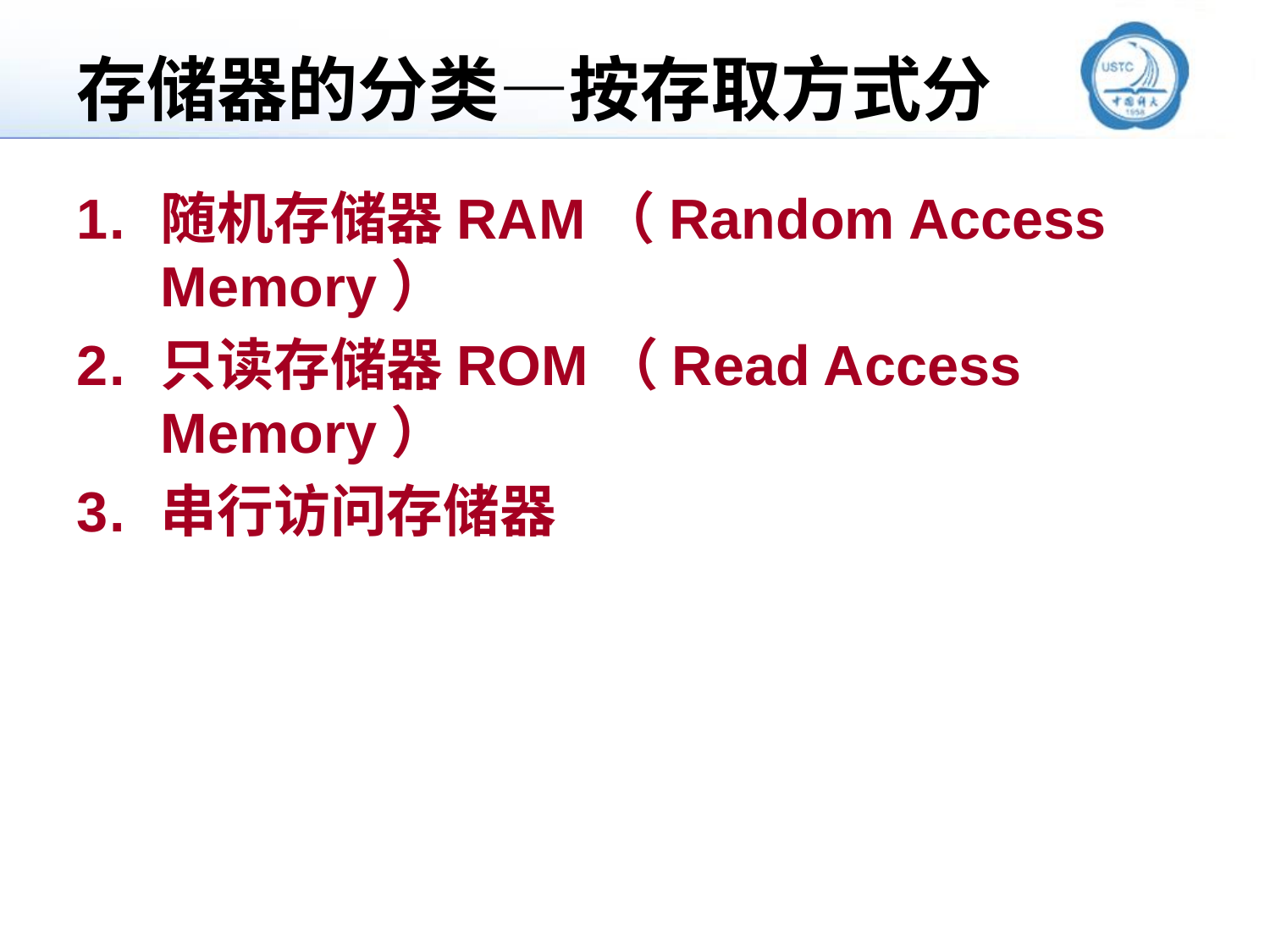

# 存储器的分类—按存取方式分
随机存储器RAM（Random Access Memory）
只读存储器ROM（Read Access Memory）
串行访问存储器